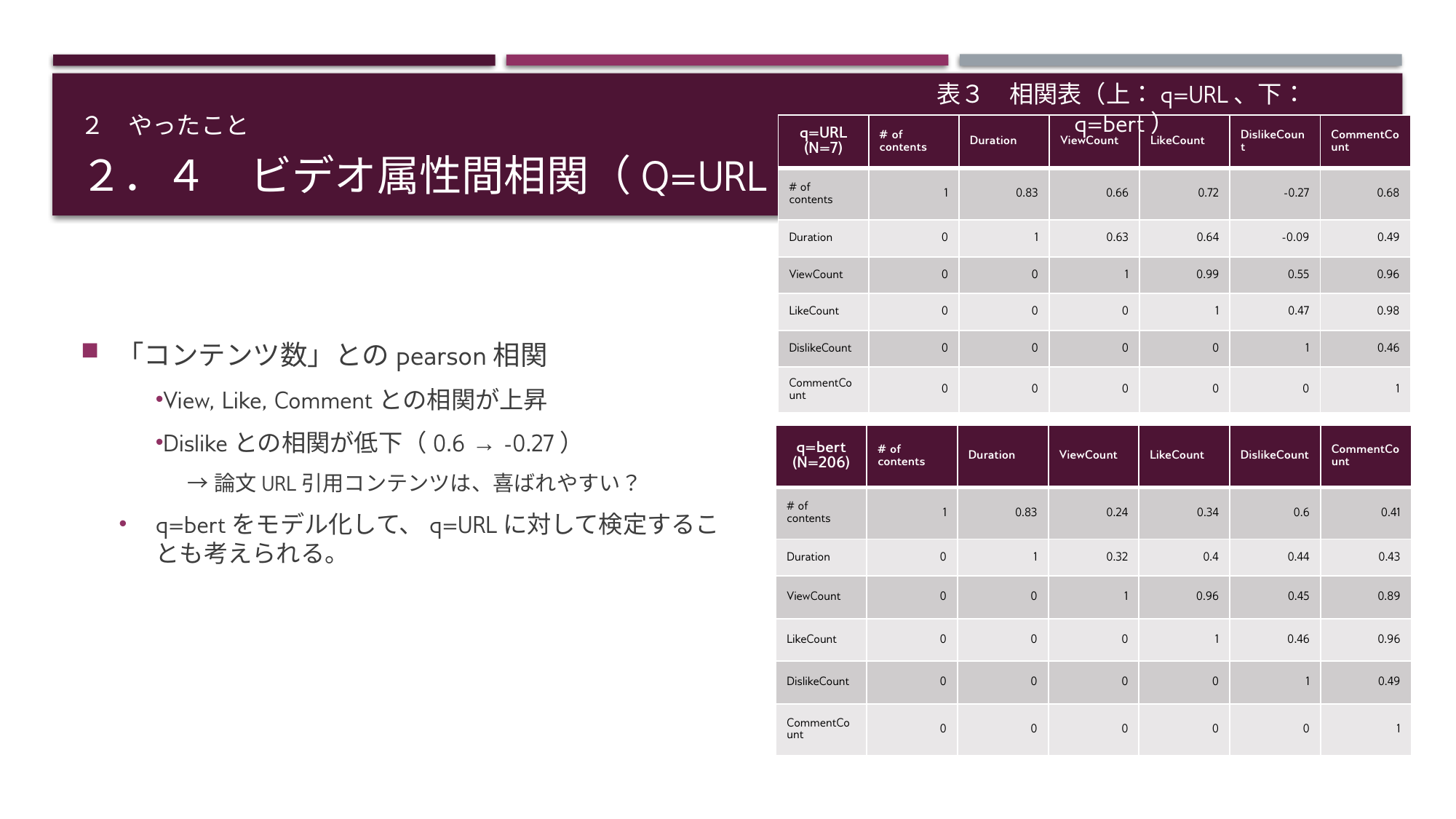

表３　相関表（上：q=URL、下：q=bert）
２　やったこと
# ２．４　ビデオ属性間相関（q=url）
| q=URL (N=7) | # of contents | Duration | ViewCount | LikeCount | DislikeCount | CommentCount |
| --- | --- | --- | --- | --- | --- | --- |
| # of contents | 1 | 0.83 | 0.66 | 0.72 | -0.27 | 0.68 |
| Duration | 0 | 1 | 0.63 | 0.64 | -0.09 | 0.49 |
| ViewCount | 0 | 0 | 1 | 0.99 | 0.55 | 0.96 |
| LikeCount | 0 | 0 | 0 | 1 | 0.47 | 0.98 |
| DislikeCount | 0 | 0 | 0 | 0 | 1 | 0.46 |
| CommentCount | 0 | 0 | 0 | 0 | 0 | 1 |
「コンテンツ数」とのpearson相関
View, Like, Commentとの相関が上昇
Dislikeとの相関が低下（0.6 → -0.27）
→論文URL引用コンテンツは、喜ばれやすい？
q=bertをモデル化して、q=URLに対して検定することも考えられる。

| q=bert (N=206) | # of contents | Duration | ViewCount | LikeCount | DislikeCount | CommentCount |
| --- | --- | --- | --- | --- | --- | --- |
| # of contents | 1 | 0.83 | 0.24 | 0.34 | 0.6 | 0.41 |
| Duration | 0 | 1 | 0.32 | 0.4 | 0.44 | 0.43 |
| ViewCount | 0 | 0 | 1 | 0.96 | 0.45 | 0.89 |
| LikeCount | 0 | 0 | 0 | 1 | 0.46 | 0.96 |
| DislikeCount | 0 | 0 | 0 | 0 | 1 | 0.49 |
| CommentCount | 0 | 0 | 0 | 0 | 0 | 1 |